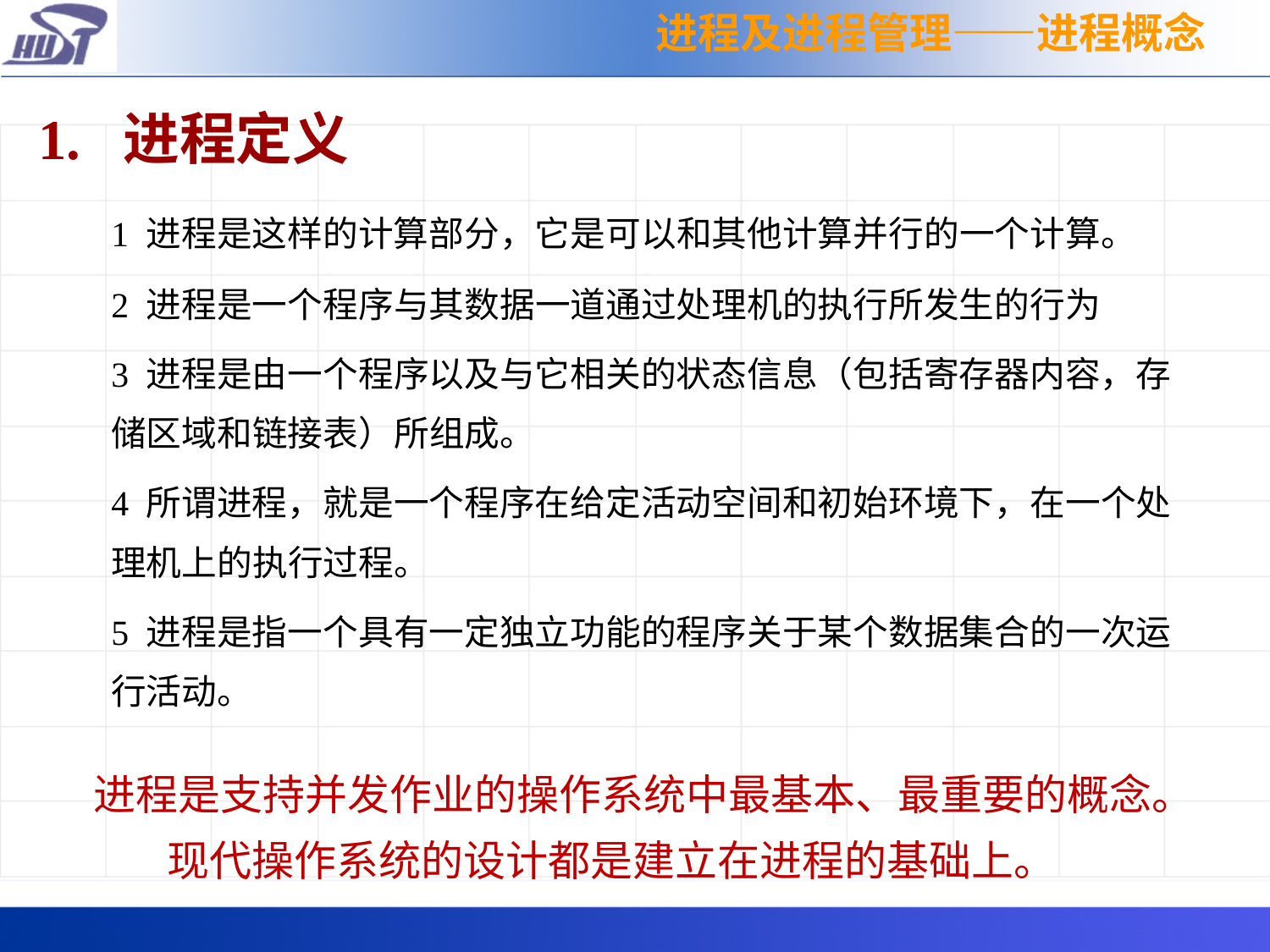

进程及进程管理——进程概念
 1.  进程定义
	1 进程是这样的计算部分，它是可以和其他计算并行的一个计算。
	2 进程是一个程序与其数据一道通过处理机的执行所发生的行为
	3 进程是由一个程序以及与它相关的状态信息（包括寄存器内容，存储区域和链接表）所组成。
	4 所谓进程，就是一个程序在给定活动空间和初始环境下，在一个处理机上的执行过程。
	5 进程是指一个具有一定独立功能的程序关于某个数据集合的一次运行活动。
进程是支持并发作业的操作系统中最基本、最重要的概念。现代操作系统的设计都是建立在进程的基础上。